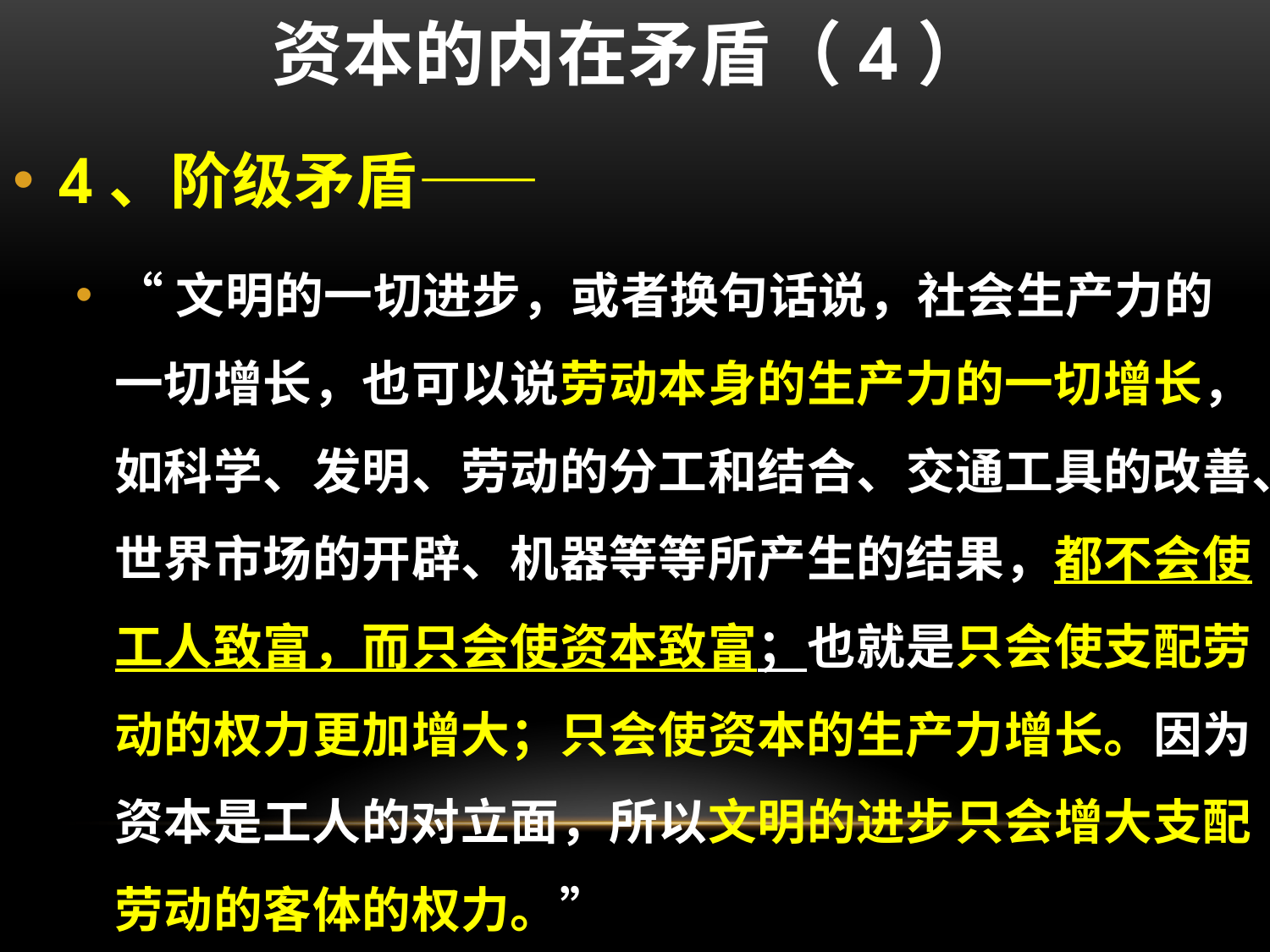

# 资本的内在矛盾（4）
4、阶级矛盾——
“文明的一切进步，或者换句话说，社会生产力的一切增长，也可以说劳动本身的生产力的一切增长，如科学、发明、劳动的分工和结合、交通工具的改善、世界市场的开辟、机器等等所产生的结果，都不会使工人致富，而只会使资本致富；也就是只会使支配劳动的权力更加增大；只会使资本的生产力增长。因为资本是工人的对立面，所以文明的进步只会增大支配劳动的客体的权力。”